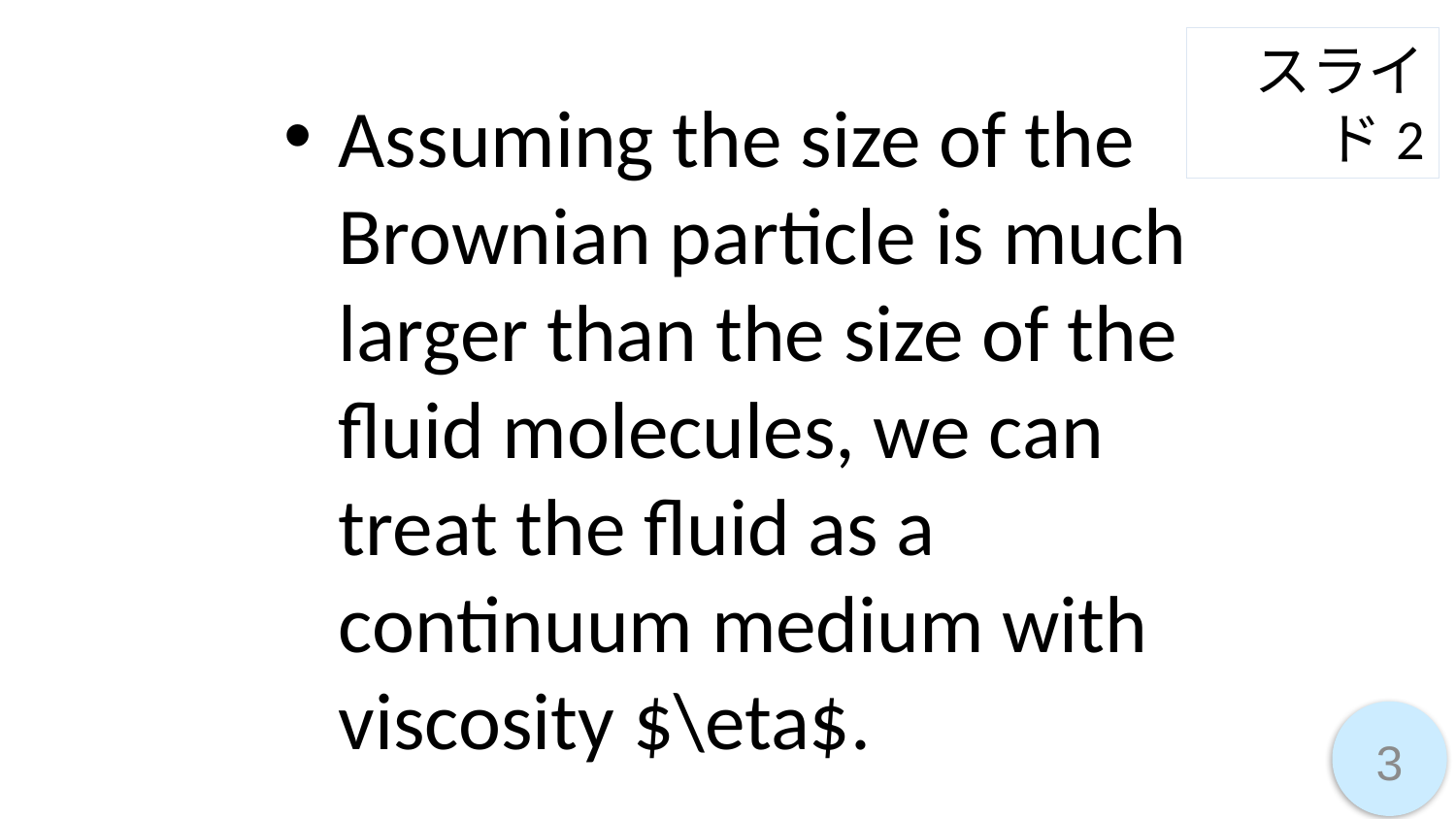

スライド2
Assuming the size of the Brownian particle is much larger than the size of the fluid molecules, we can treat the fluid as a continuum medium with viscosity $\eta$.
3